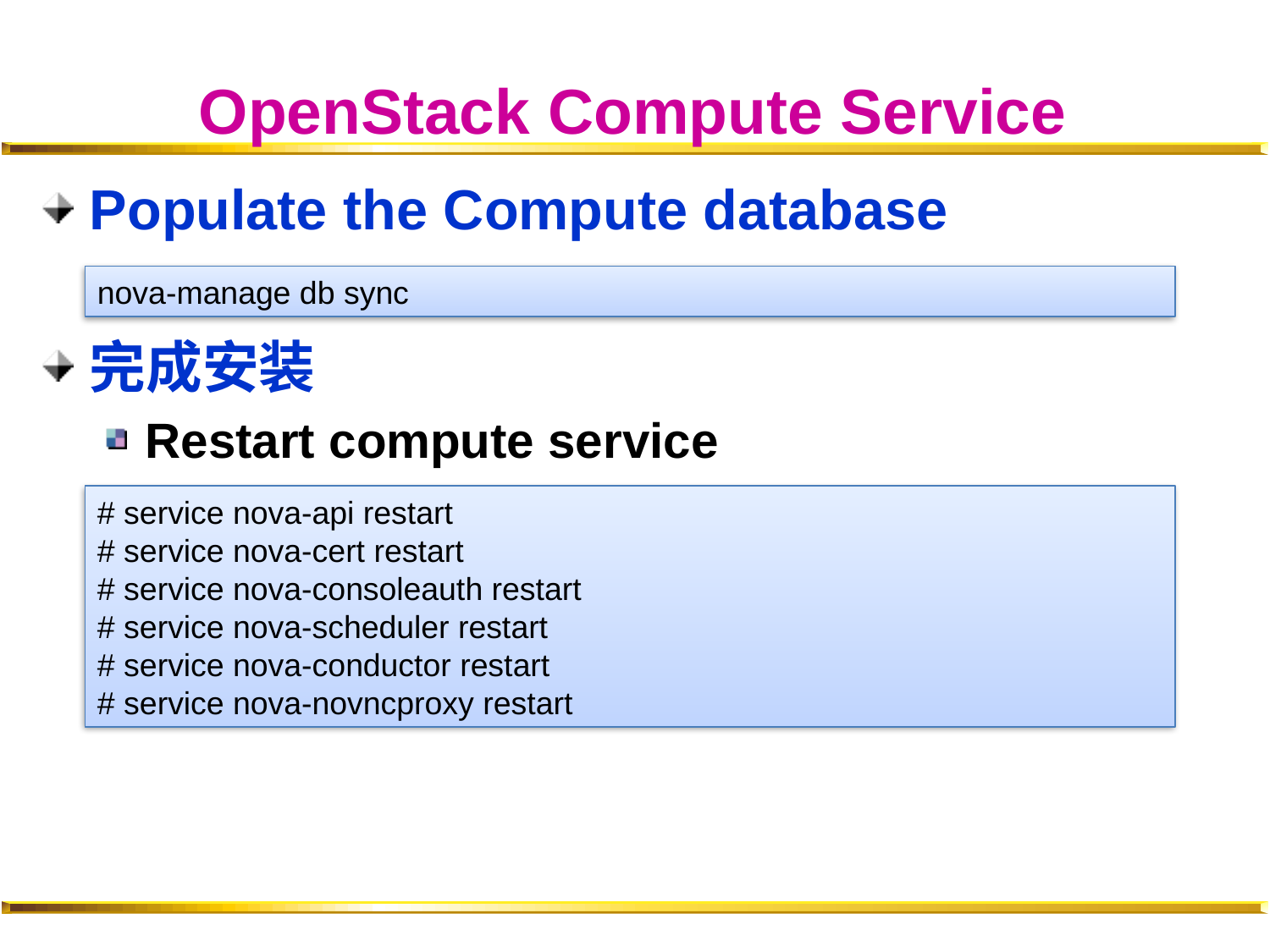

# OpenStack Compute Service
Populate the Compute database

完成安装
Restart compute service
nova-manage db sync
# service nova-api restart
# service nova-cert restart
# service nova-consoleauth restart
# service nova-scheduler restart
# service nova-conductor restart
# service nova-novncproxy restart